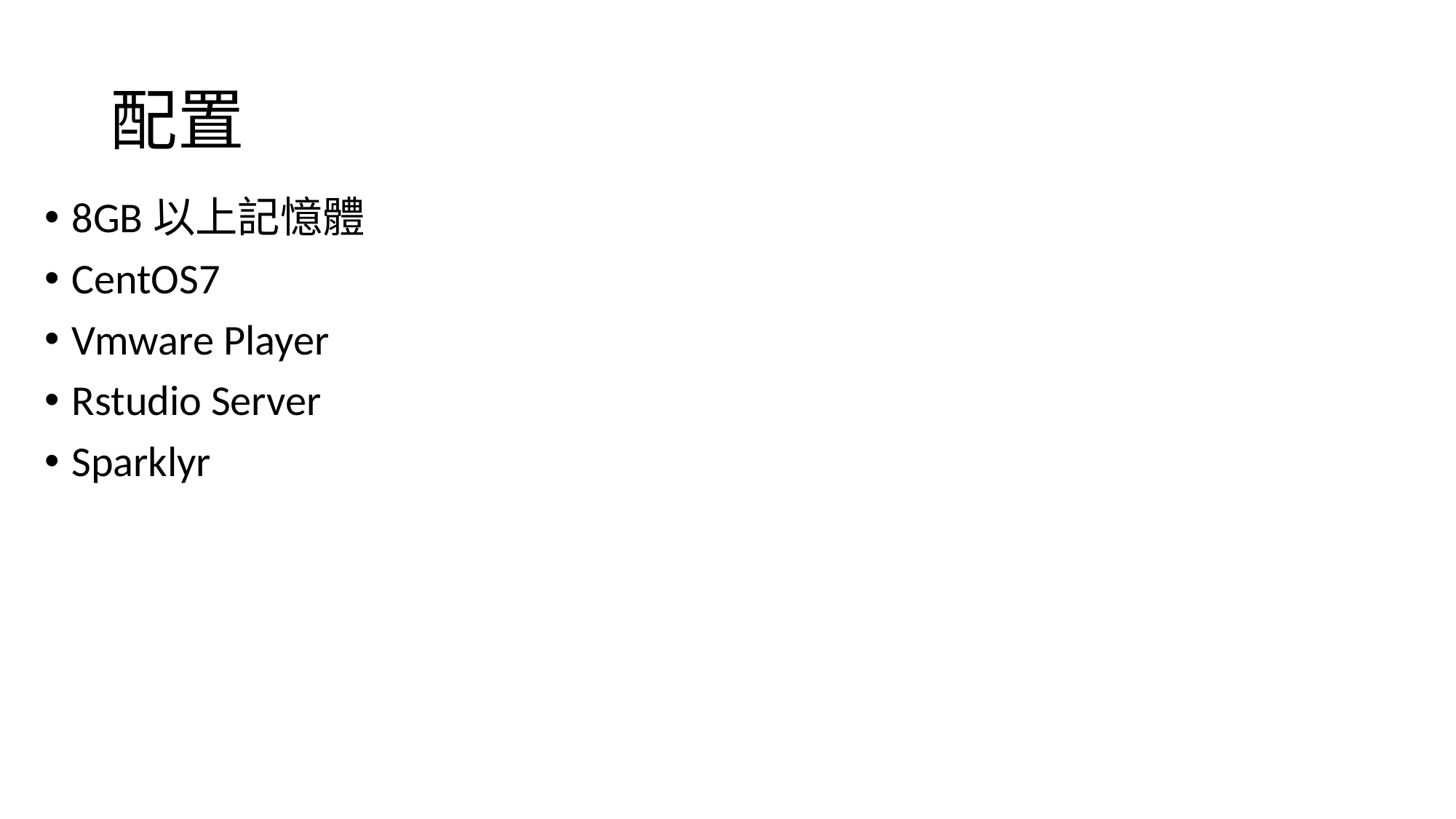

# 配置
8GB以上記憶體
CentOS7
Vmware Player
Rstudio Server
Sparklyr